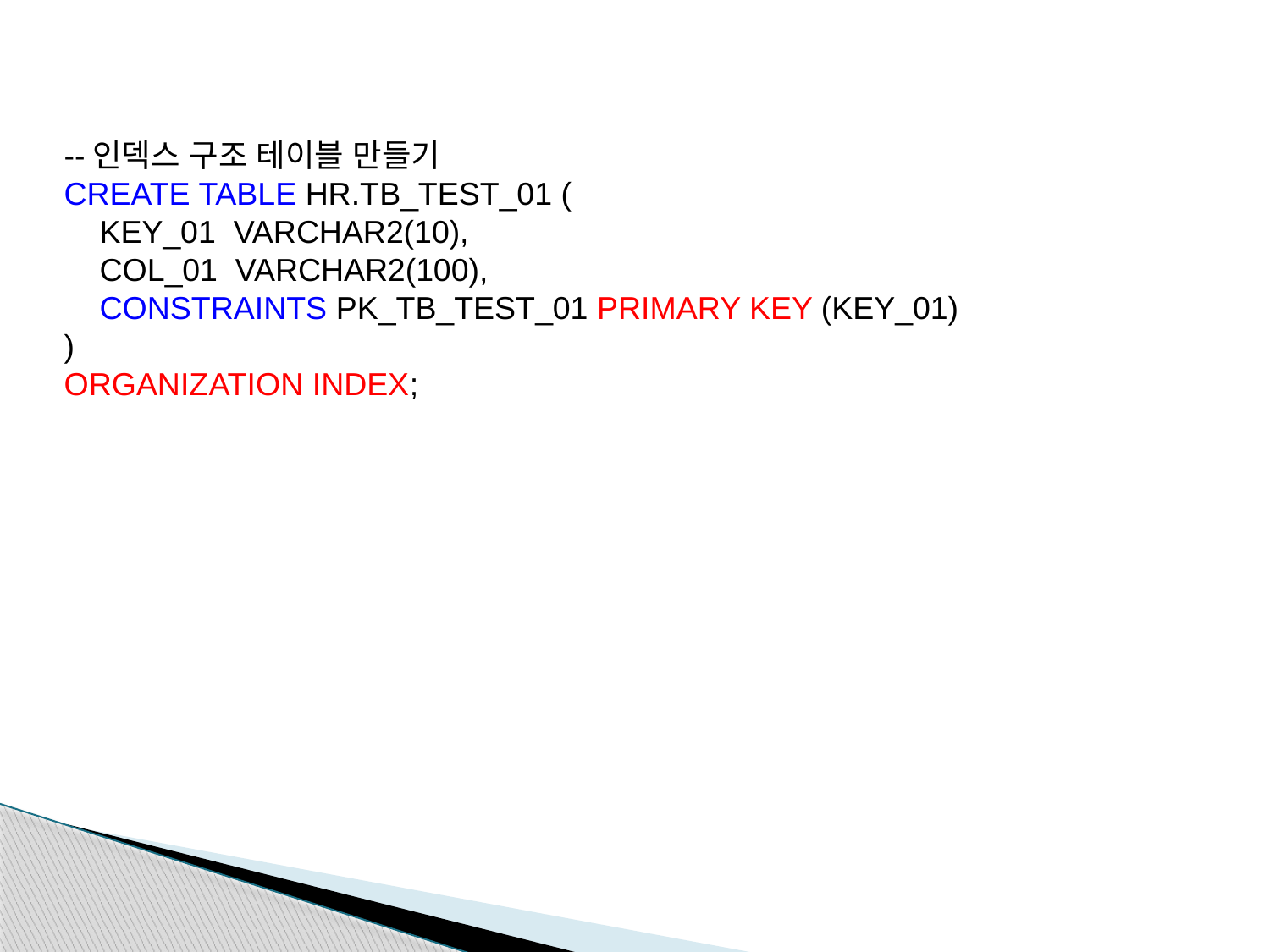

--인덱스 구조 테이블 만들기
CREATE TABLE HR.TB_TEST_01 (
    KEY_01  VARCHAR2(10),
    COL_01  VARCHAR2(100),
    CONSTRAINTS PK_TB_TEST_01 PRIMARY KEY (KEY_01)
)
ORGANIZATION INDEX;